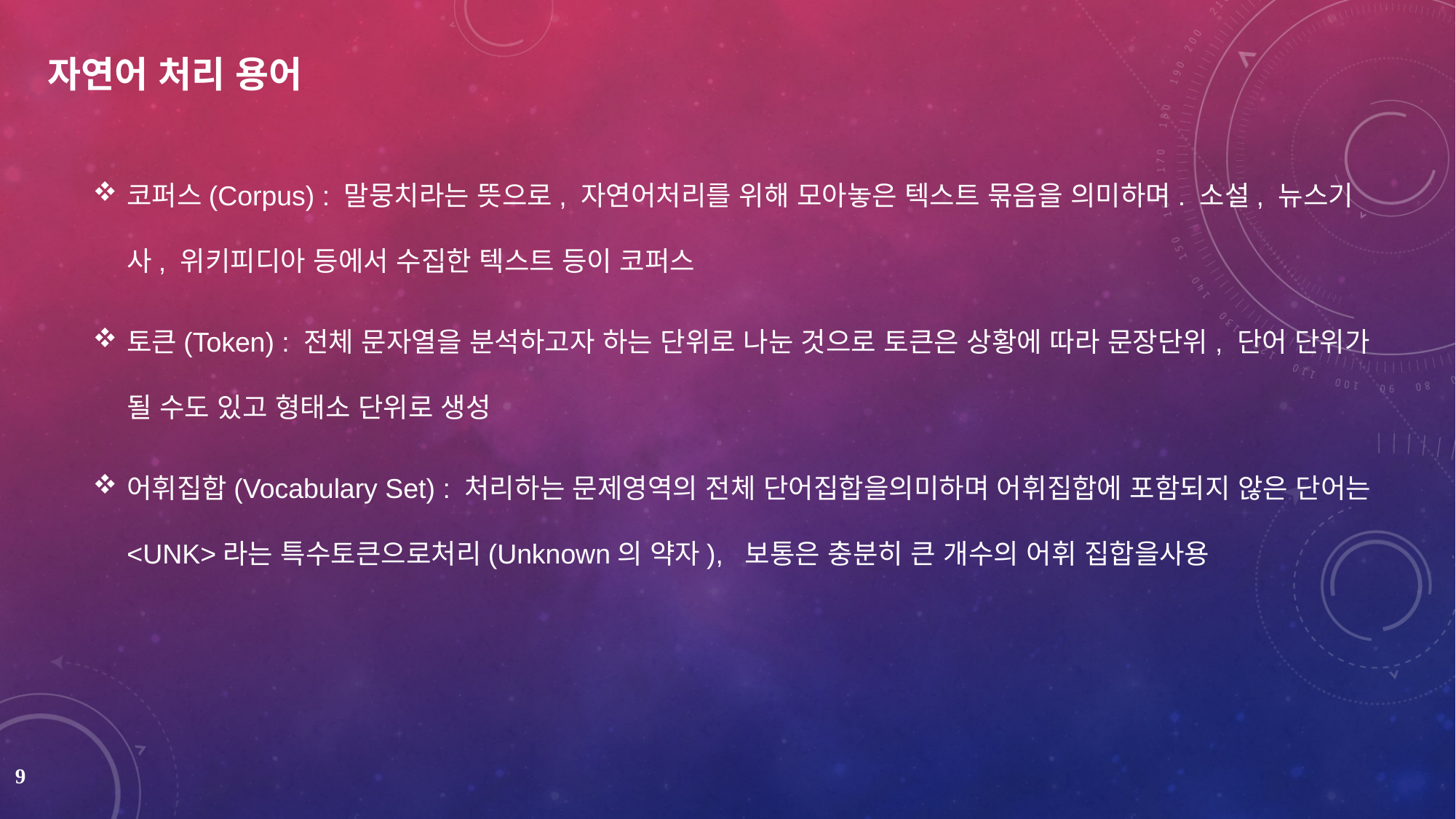

# 자연어 처리 용어
코퍼스(Corpus) : 말뭉치라는 뜻으로, 자연어처리를 위해 모아놓은 텍스트 묶음을 의미하며. 소설, 뉴스기사, 위키피디아 등에서 수집한 텍스트 등이 코퍼스
토큰(Token) : 전체 문자열을 분석하고자 하는 단위로 나눈 것으로 토큰은 상황에 따라 문장단위, 단어 단위가 될 수도 있고 형태소 단위로 생성
어휘집합(Vocabulary Set) : 처리하는 문제영역의 전체 단어집합을의미하며 어휘집합에 포함되지 않은 단어는<UNK>라는 특수토큰으로처리(Unknown의 약자),  보통은 충분히 큰 개수의 어휘 집합을사용

9